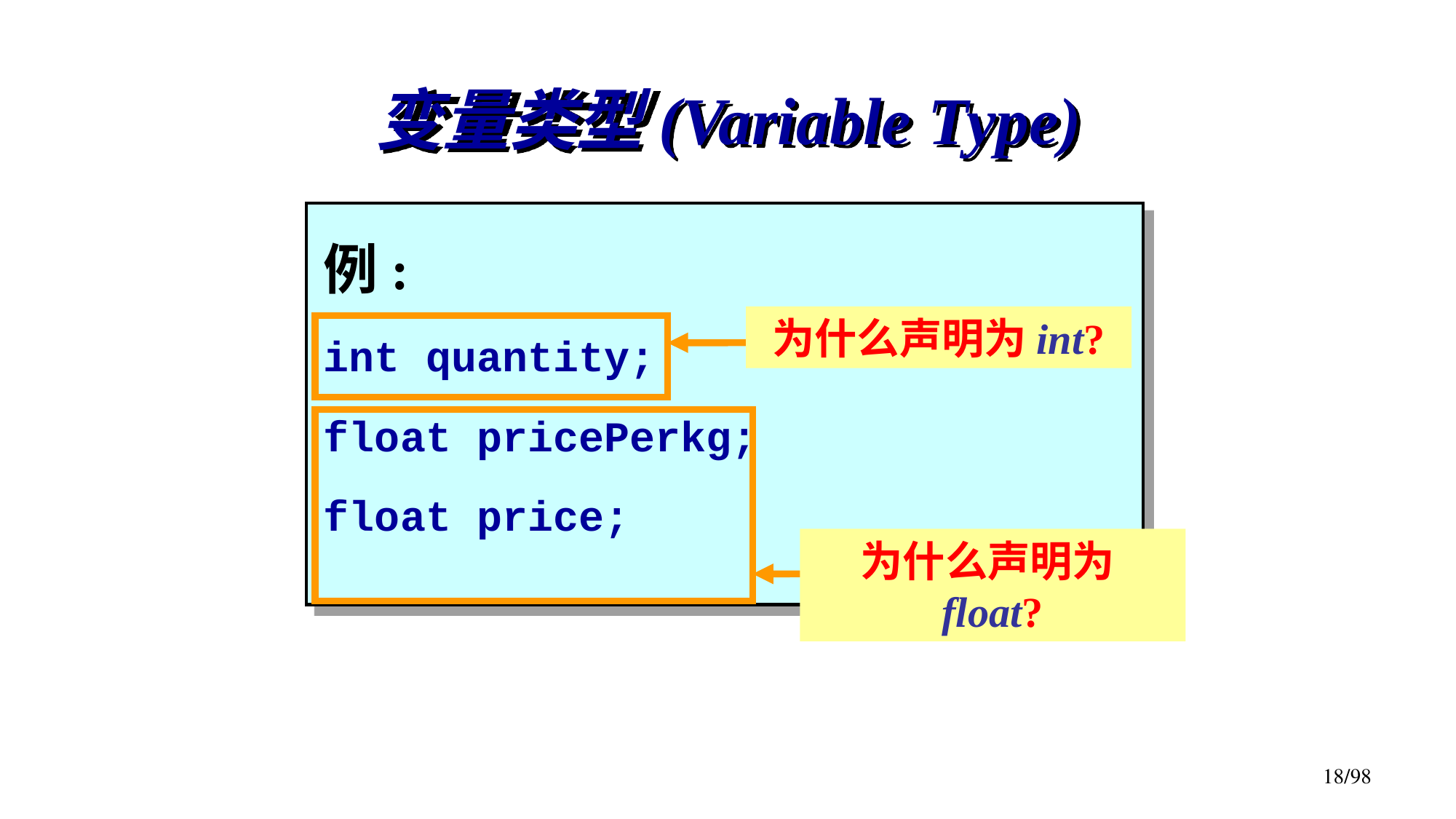

# 变量类型(Variable Type)
例:
int quantity;
float pricePerkg;
float price;

为什么声明为int?

为什么声明为float?